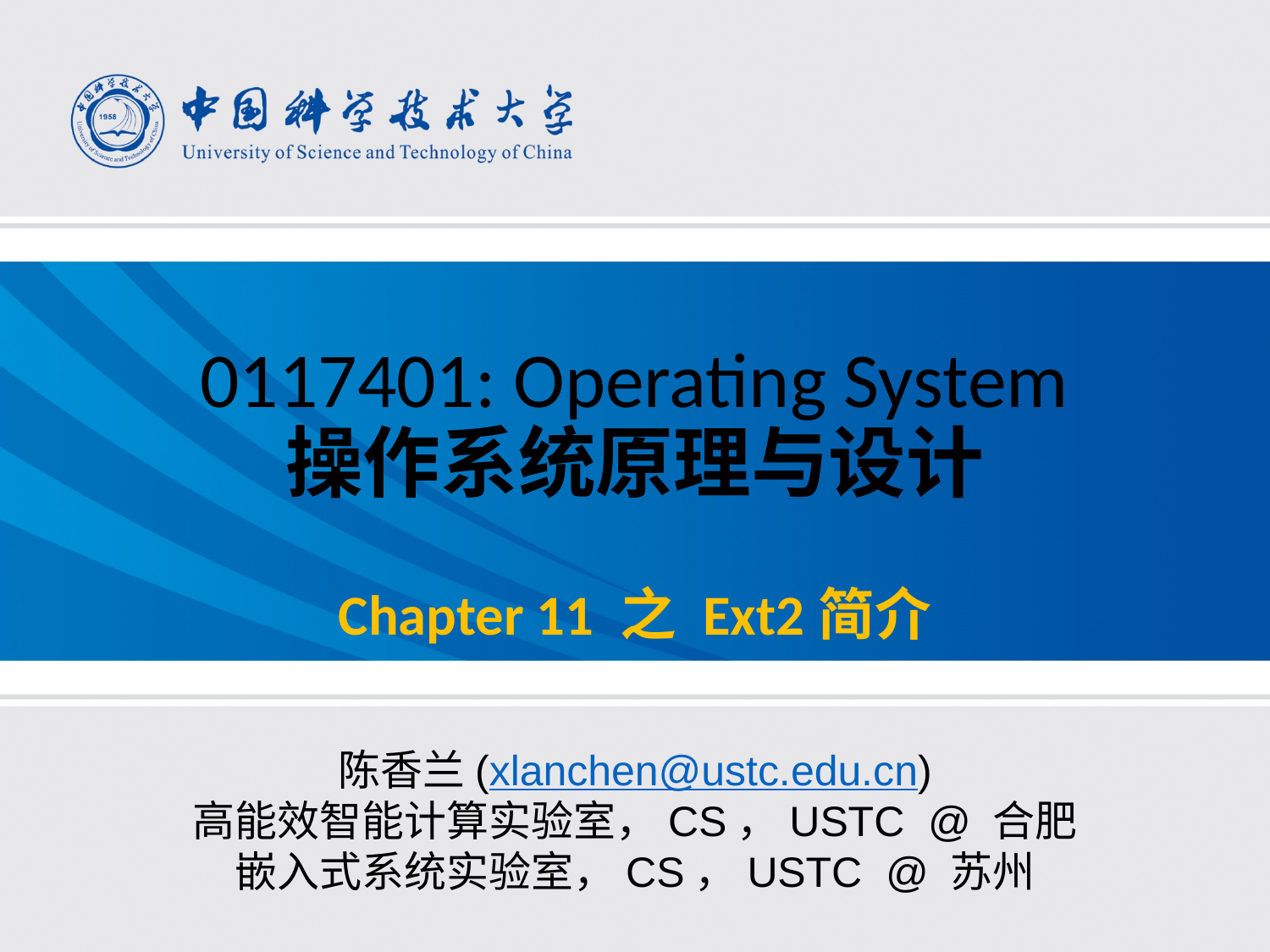

# 0117401: Operating System 操作系统原理与设计
Chapter 11 之 Ext2简介
陈香兰(xlanchen@ustc.edu.cn)
高能效智能计算实验室，CS，USTC  @ 合肥
嵌入式系统实验室，CS，USTC  @ 苏州